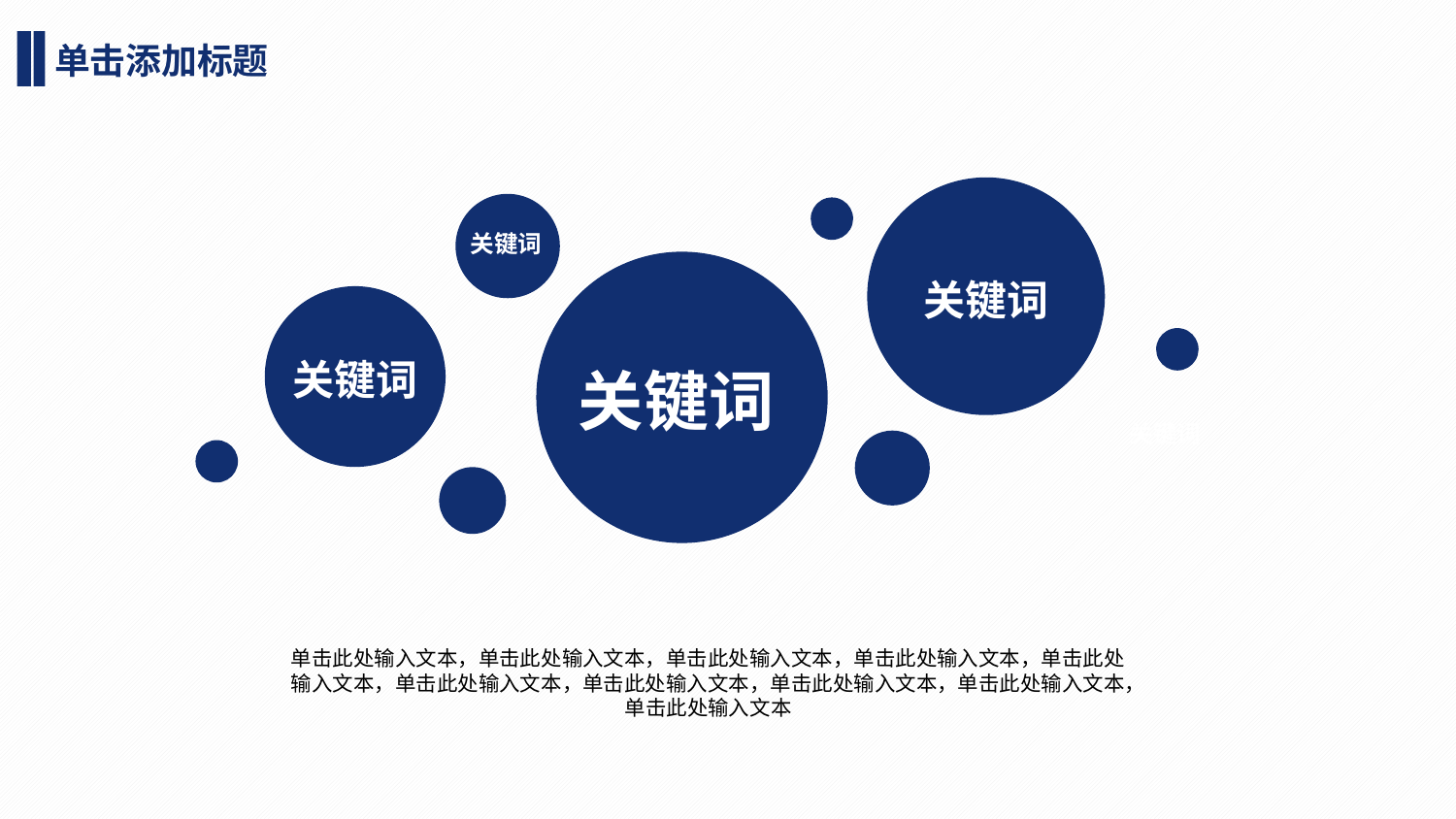

单击添加标题

关键词

关键词

关键词
关键词
关键词

单击此处输入文本，单击此处输入文本，单击此处输入文本，单击此处输入文本，单击此处输入文本，单击此处输入文本，单击此处输入文本，单击此处输入文本，单击此处输入文本，单击此处输入文本